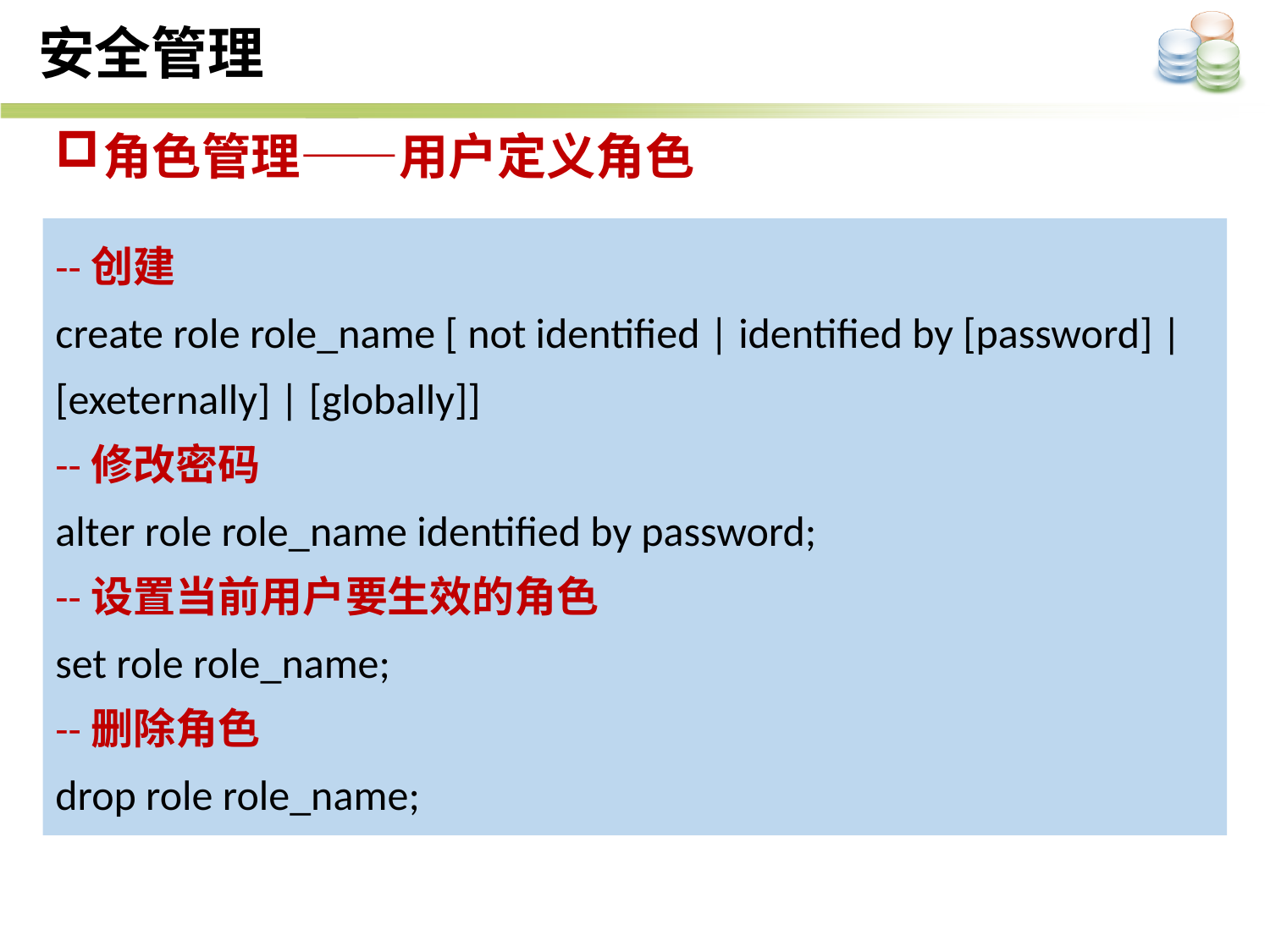

安全管理
角色管理——用户定义角色
--创建
create role role_name [ not identified | identified by [password] | [exeternally] | [globally]]
--修改密码
alter role role_name identified by password;
--设置当前用户要生效的角色
set role role_name;
--删除角色
drop role role_name;

31